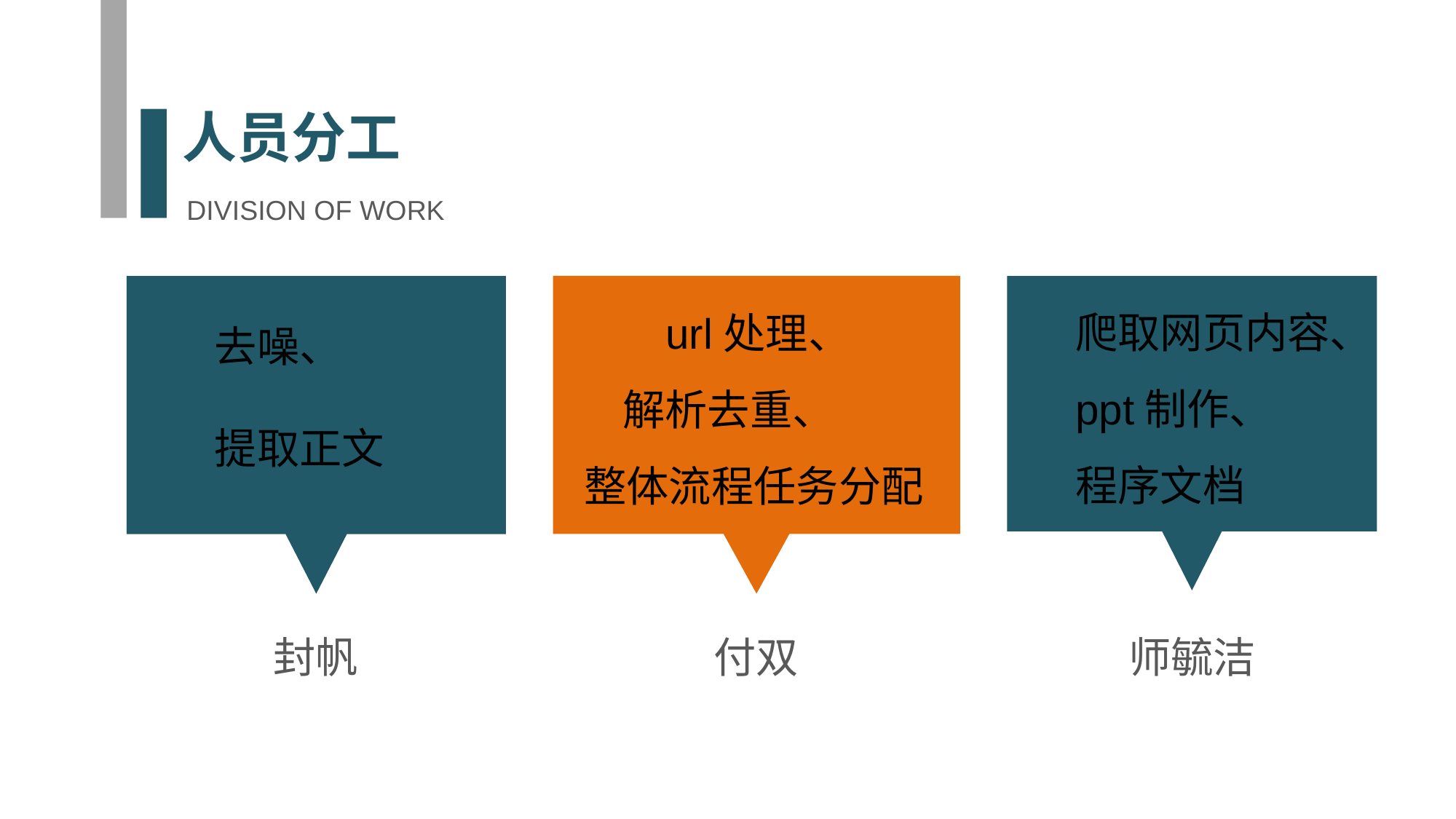

人员分工

DIVISION OF WORK

爬取网页内容、
ppt制作、
程序文档

        url处理、
   解析去重、
整体流程任务分配

去噪、

提取正文

封帆
付双
师毓洁